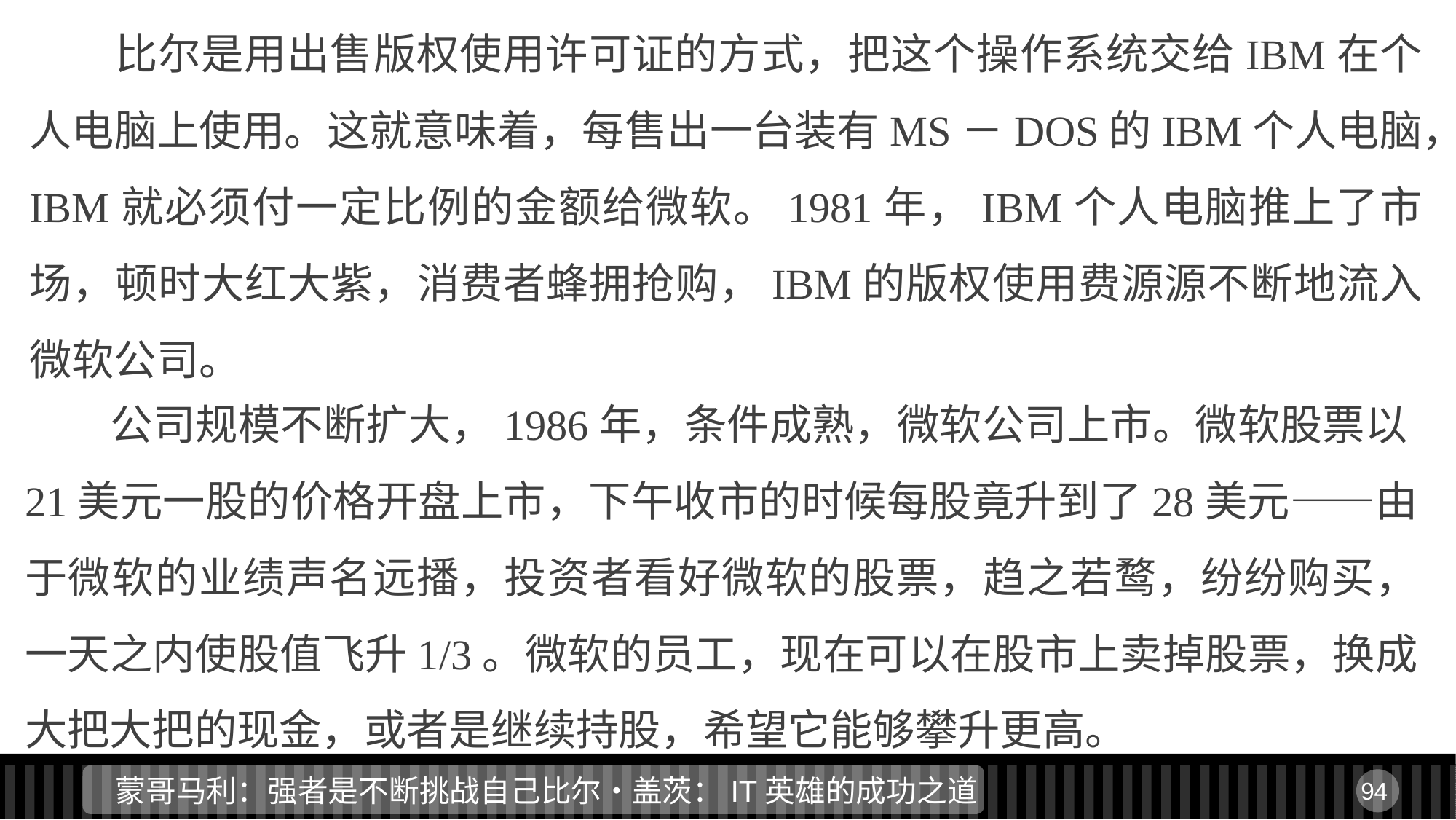

比尔是用出售版权使用许可证的方式，把这个操作系统交给IBM在个人电脑上使用。这就意味着，每售出一台装有MS－DOS的IBM个人电脑，IBM就必须付一定比例的金额给微软。1981年，IBM个人电脑推上了市场，顿时大红大紫，消费者蜂拥抢购，IBM的版权使用费源源不断地流入微软公司。
公司规模不断扩大，1986年，条件成熟，微软公司上市。微软股票以21美元一股的价格开盘上市，下午收市的时候每股竟升到了28美元——由于微软的业绩声名远播，投资者看好微软的股票，趋之若鹜，纷纷购买，一天之内使股值飞升1/3。微软的员工，现在可以在股市上卖掉股票，换成大把大把的现金，或者是继续持股，希望它能够攀升更高。